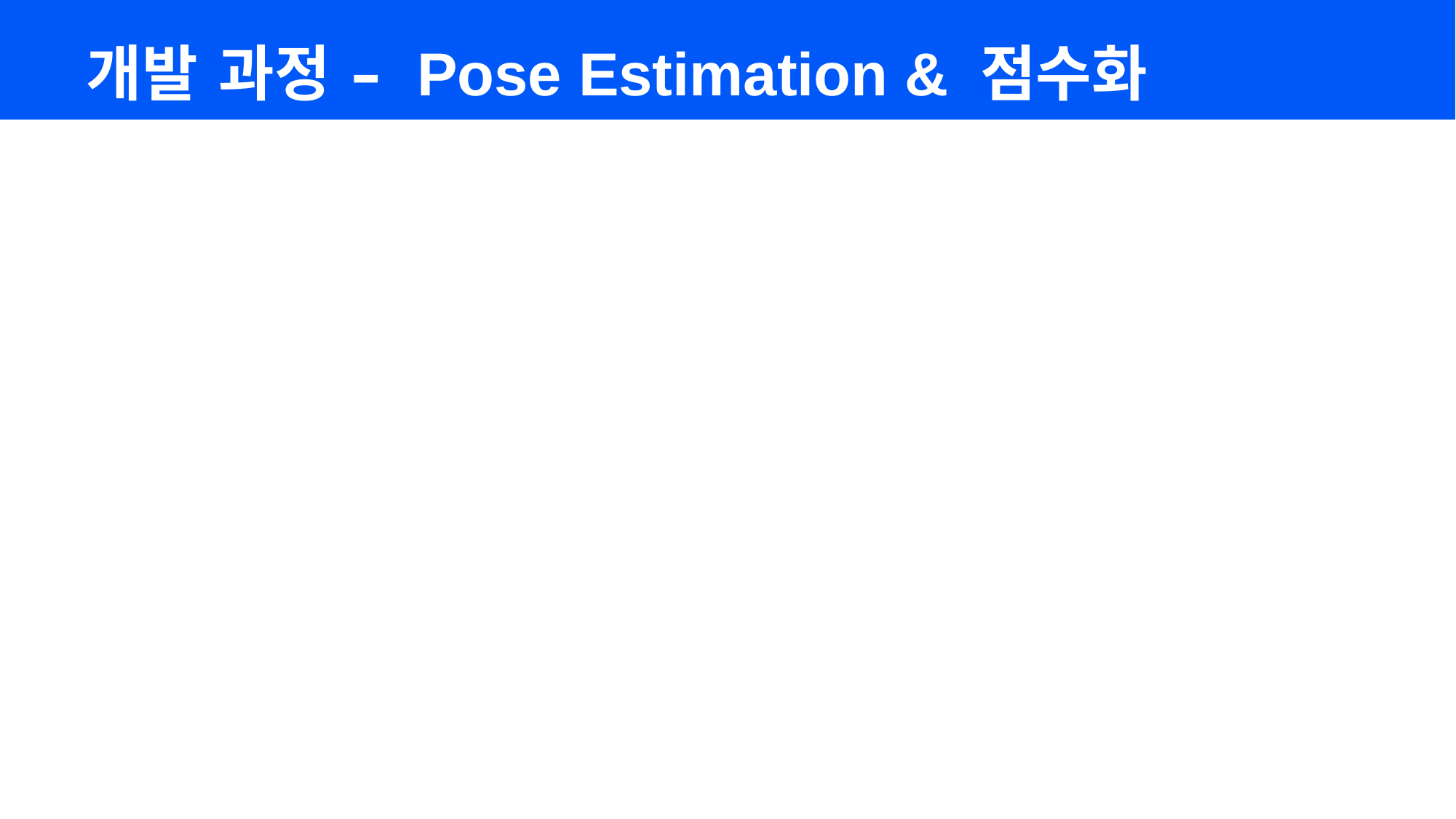

개발 과정 – Pose Estimation & 점수화